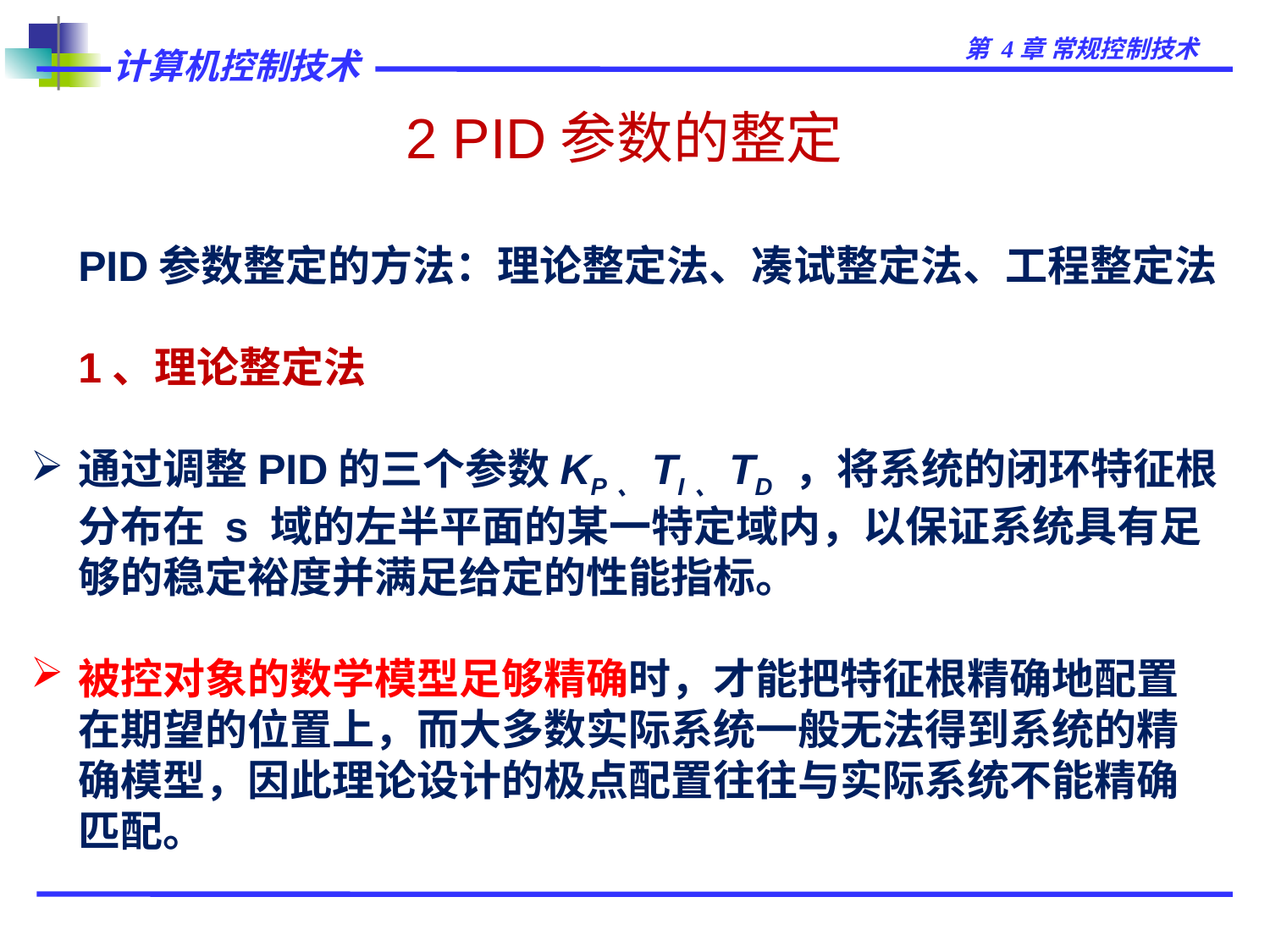

# 2 PID参数的整定
	PID参数整定的方法：理论整定法、凑试整定法、工程整定法

	1、理论整定法

通过调整PID的三个参数KP、TI、TD ，将系统的闭环特征根分布在 s 域的左半平面的某一特定域内，以保证系统具有足够的稳定裕度并满足给定的性能指标。

被控对象的数学模型足够精确时，才能把特征根精确地配置在期望的位置上，而大多数实际系统一般无法得到系统的精确模型，因此理论设计的极点配置往往与实际系统不能精确匹配。